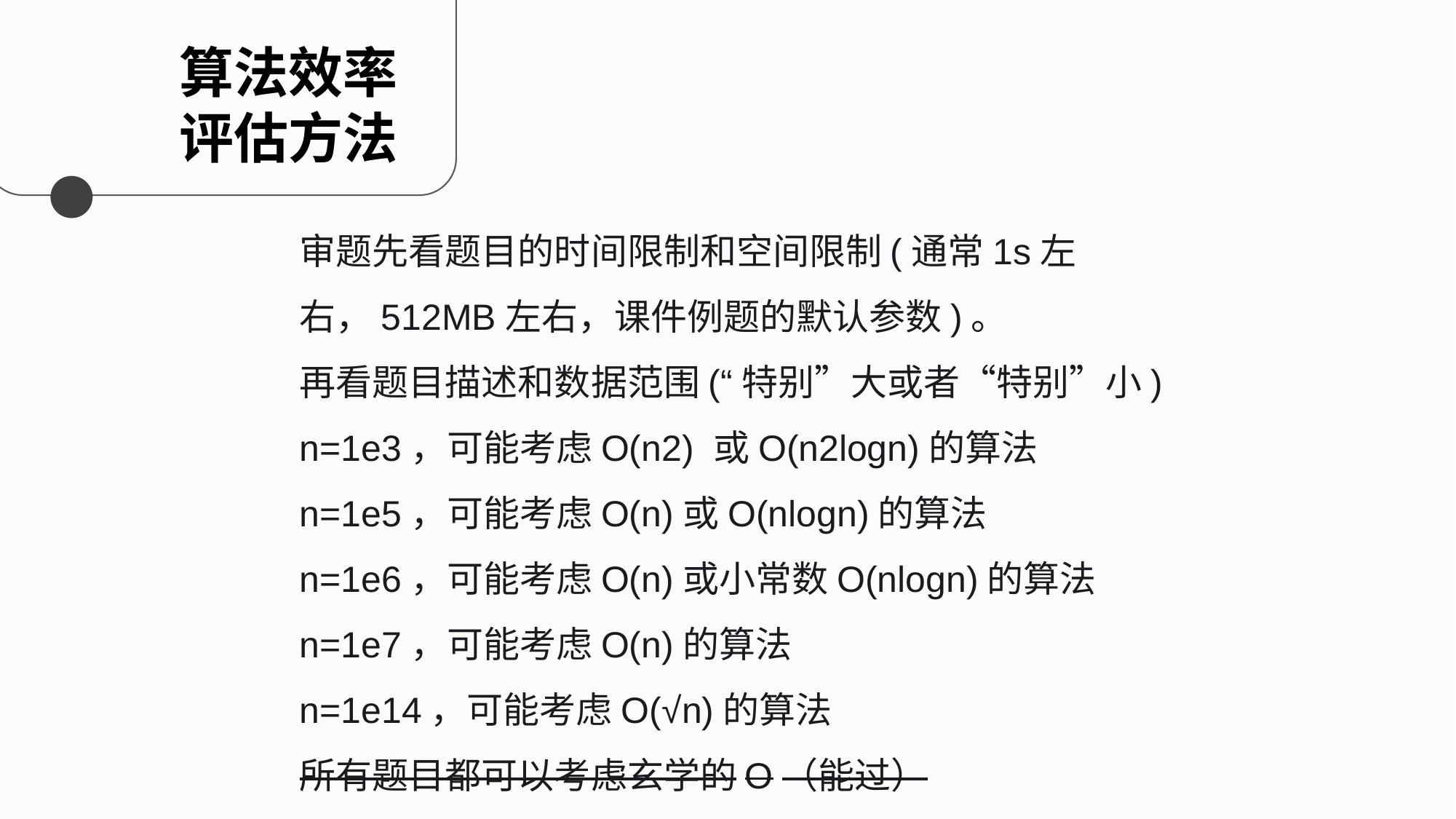

算法效率
评估方法

审题先看题目的时间限制和空间限制(通常1s左右，512MB左右，课件例题的默认参数)。
再看题目描述和数据范围(“特别”大或者“特别”小)
n=1e3，可能考虑O(n2) 或O(n2logn)的算法
n=1e5，可能考虑O(n)或O(nlogn)的算法
n=1e6，可能考虑O(n)或小常数O(nlogn)的算法
n=1e7，可能考虑O(n)的算法
n=1e14，可能考虑O(√n)的算法
所有题目都可以考虑玄学的O（能过）
2250784 姜乃珲